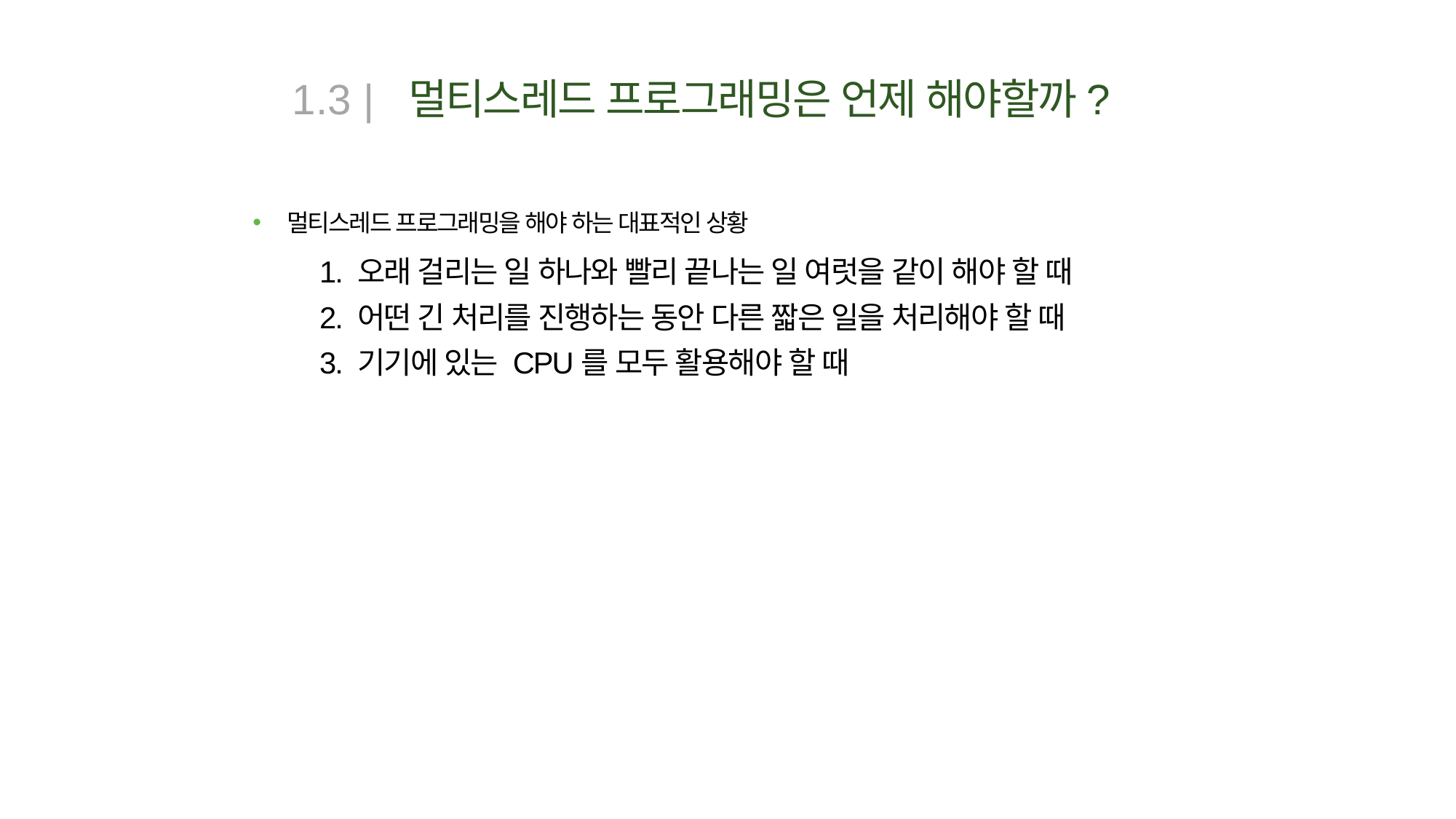

1.3 |  멀티스레드 프로그래밍은 언제 해야할까?
멀티스레드 프로그래밍을 해야 하는 대표적인 상황
1. 오래 걸리는 일 하나와 빨리 끝나는 일 여럿을 같이 해야 할 때
2. 어떤 긴 처리를 진행하는 동안 다른 짧은 일을 처리해야 할 때
3. 기기에 있는 CPU를 모두 활용해야 할 때